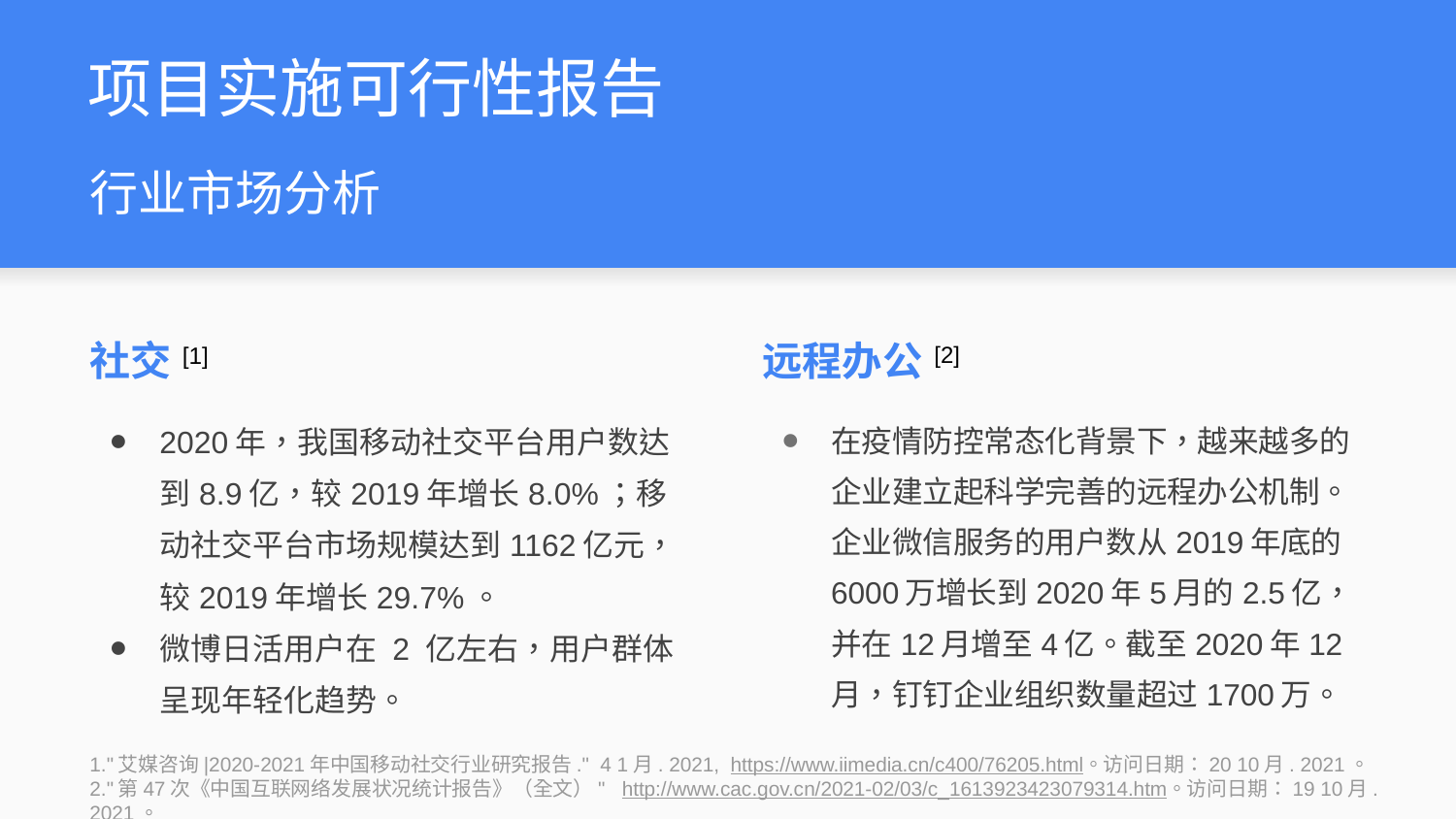

项目实施可行性报告
# 行业市场分析
社交[1]
2020年，我国移动社交平台用户数达到8.9亿，较2019年增长8.0%；移动社交平台市场规模达到1162亿元，较2019年增长29.7%。
微博日活用户在 2 亿左右，用户群体呈现年轻化趋势。
远程办公[2]
在疫情防控常态化背景下，越来越多的企业建立起科学完善的远程办公机制。企业微信服务的用户数从2019年底的6000万增长到2020年5月的2.5亿，并在12月增至4亿。截至2020年12月，钉钉企业组织数量超过1700万。
1."艾媒咨询|2020-2021年中国移动社交行业研究报告."  4 1月. 2021,  https://www.iimedia.cn/c400/76205.html。访问日期：20 10月. 2021。
2."第47次《中国互联网络发展状况统计报告》（全文）"   http://www.cac.gov.cn/2021-02/03/c_1613923423079314.htm。访问日期：19 10月. 2021。